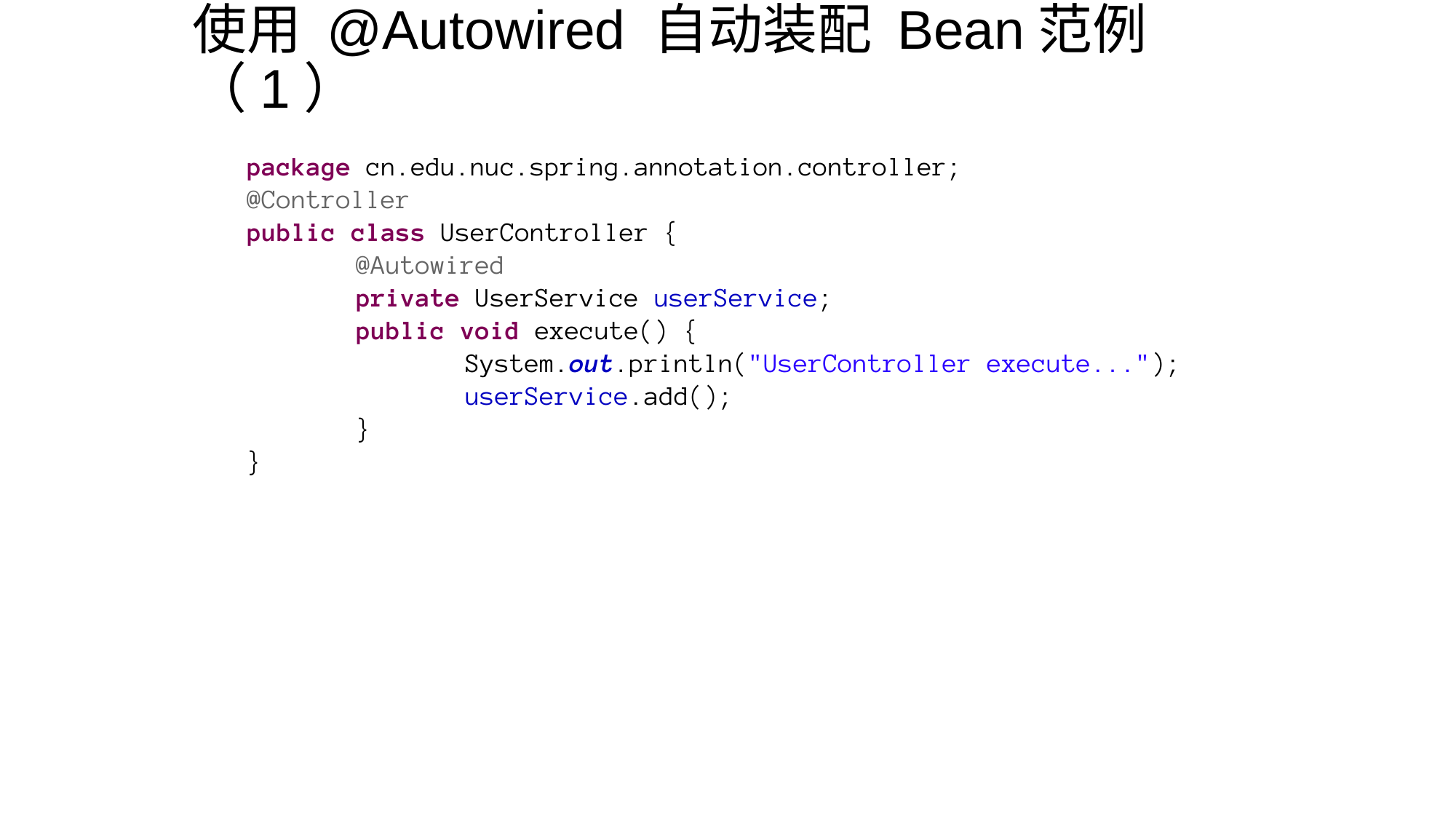

# 使用 @Autowired 自动装配 Bean范例（1）
package cn.edu.nuc.spring.annotation.controller;
@Controller
public class UserController {
	@Autowired
	private UserService userService;
	public void execute() {
		System.out.println("UserController execute...");
		userService.add();
	}
}